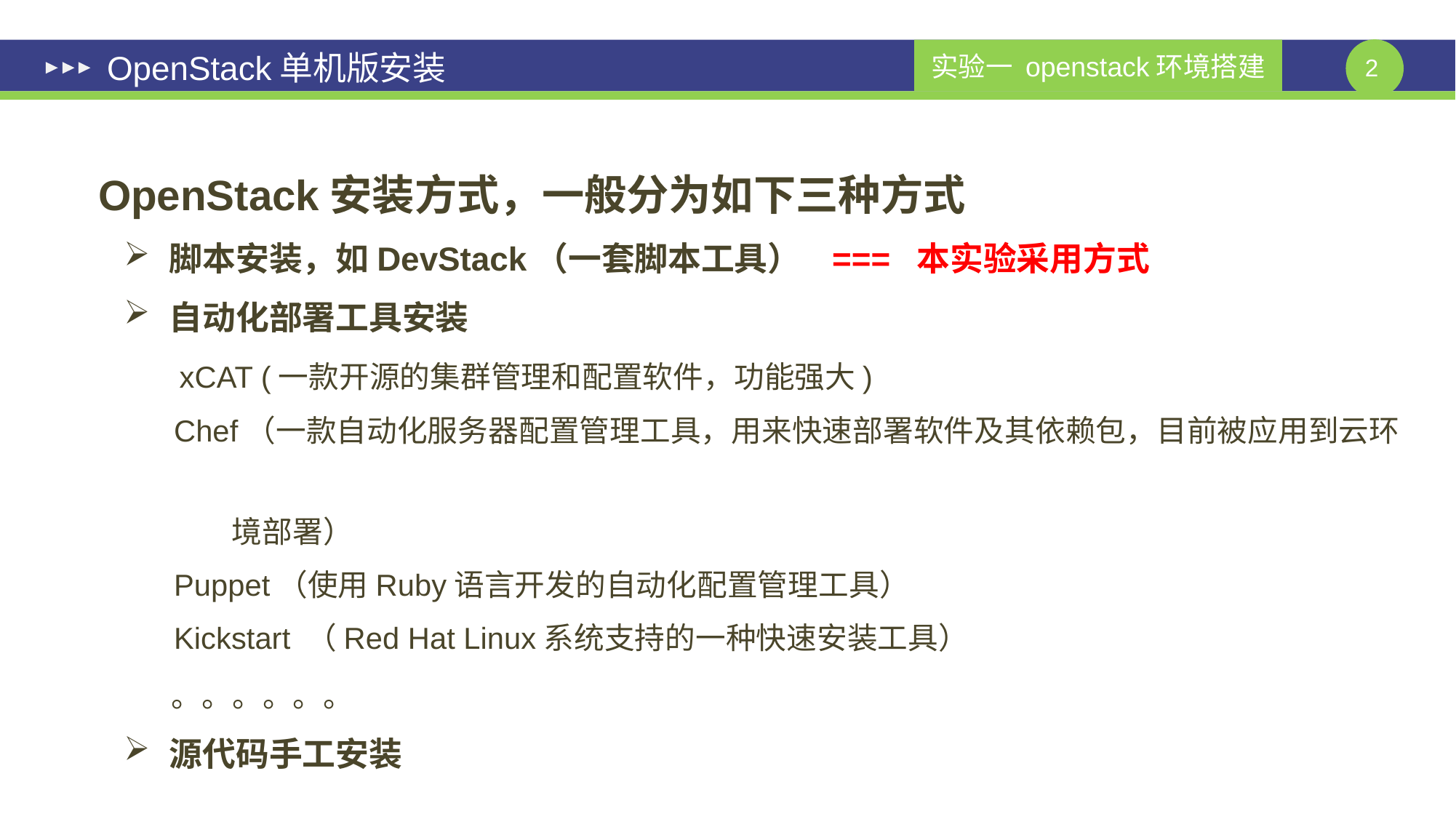

# OpenStack单机版安装
    OpenStack安装方式，一般分为如下三种方式
脚本安装，如DevStack（一套脚本工具）   ===  本实验采用方式
自动化部署工具安装
      xCAT (一款开源的集群管理和配置软件，功能强大)
      Chef（一款自动化服务器配置管理工具，用来快速部署软件及其依赖包，目前被应用到云环
               境部署）
      Puppet（使用Ruby语言开发的自动化配置管理工具）
      Kickstart （Red Hat Linux系统支持的一种快速安装工具）
      。。。。。。
源代码手工安装